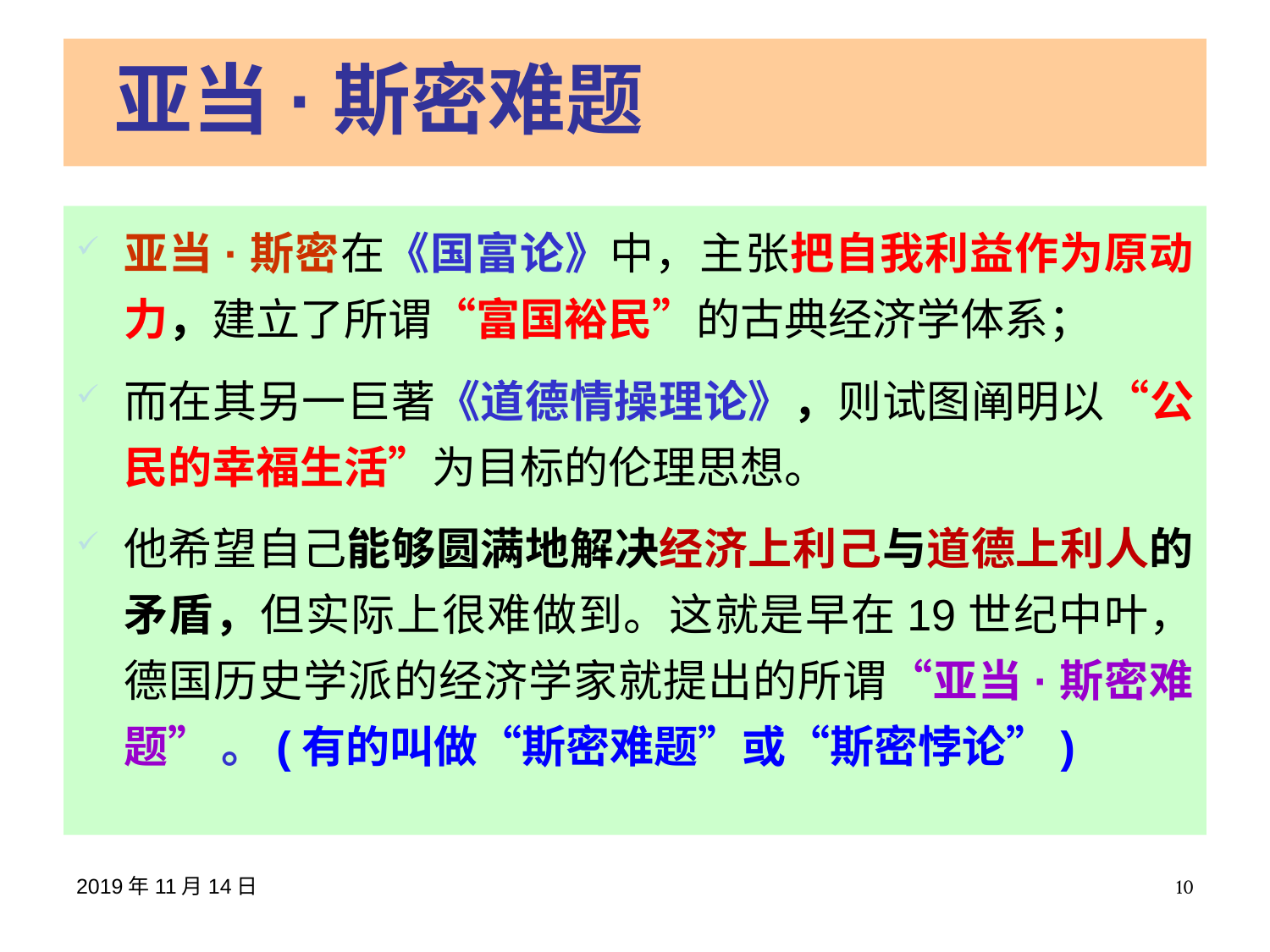

# 亚当·斯密难题
亚当·斯密在《国富论》中，主张把自我利益作为原动力，建立了所谓“富国裕民”的古典经济学体系；
而在其另一巨著《道德情操理论》，则试图阐明以“公民的幸福生活”为目标的伦理思想。
他希望自己能够圆满地解决经济上利己与道德上利人的矛盾，但实际上很难做到。这就是早在19世纪中叶，德国历史学派的经济学家就提出的所谓“亚当·斯密难题” 。(有的叫做“斯密难题”或“斯密悖论”)
2019年11月14日
10